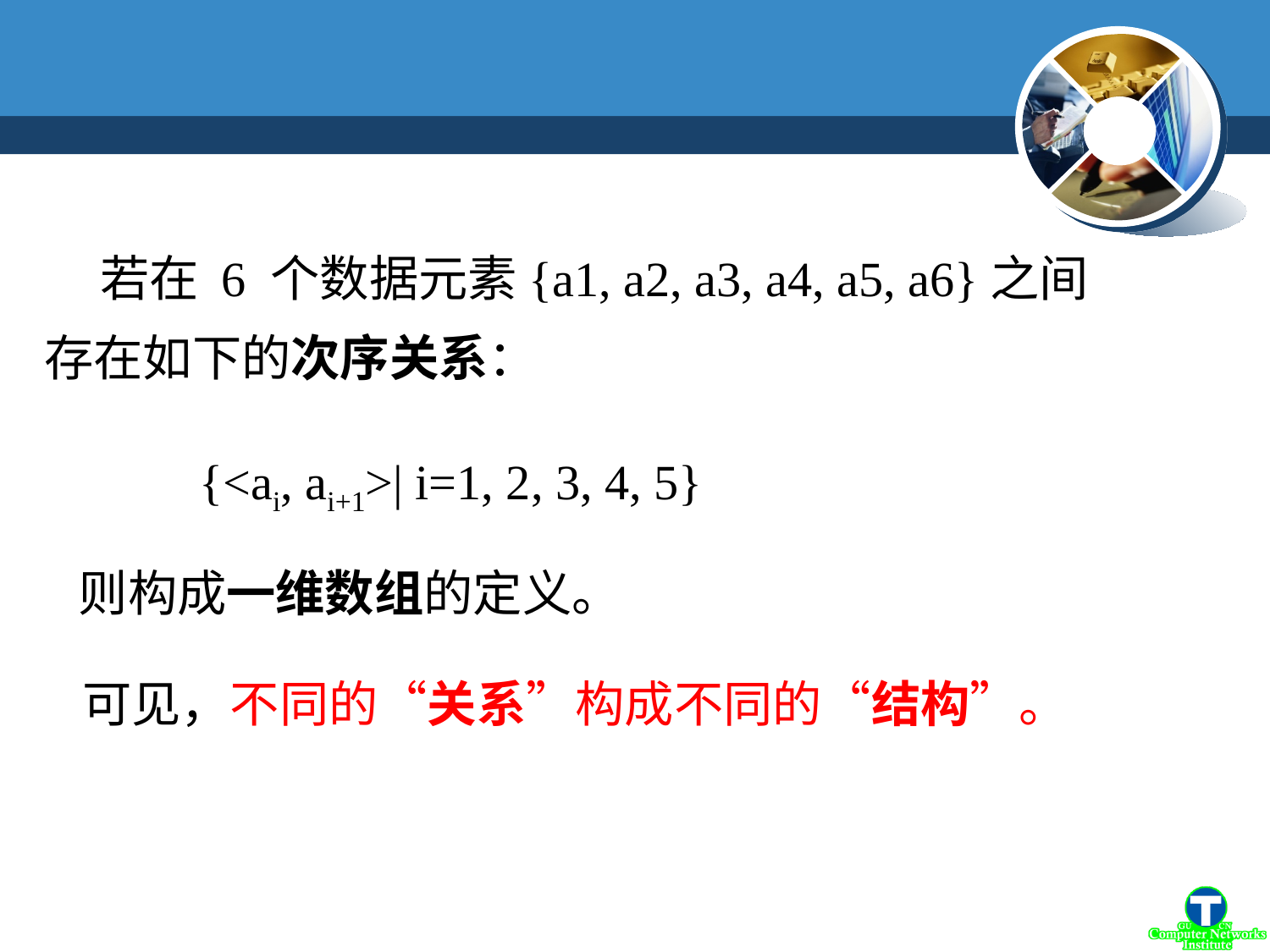

若在 6 个数据元素{a1, a2, a3, a4, a5, a6}之间存在如下的次序关系：
{<ai, ai+1>| i=1, 2, 3, 4, 5}
则构成一维数组的定义。
可见，不同的“关系”构成不同的“结构”。